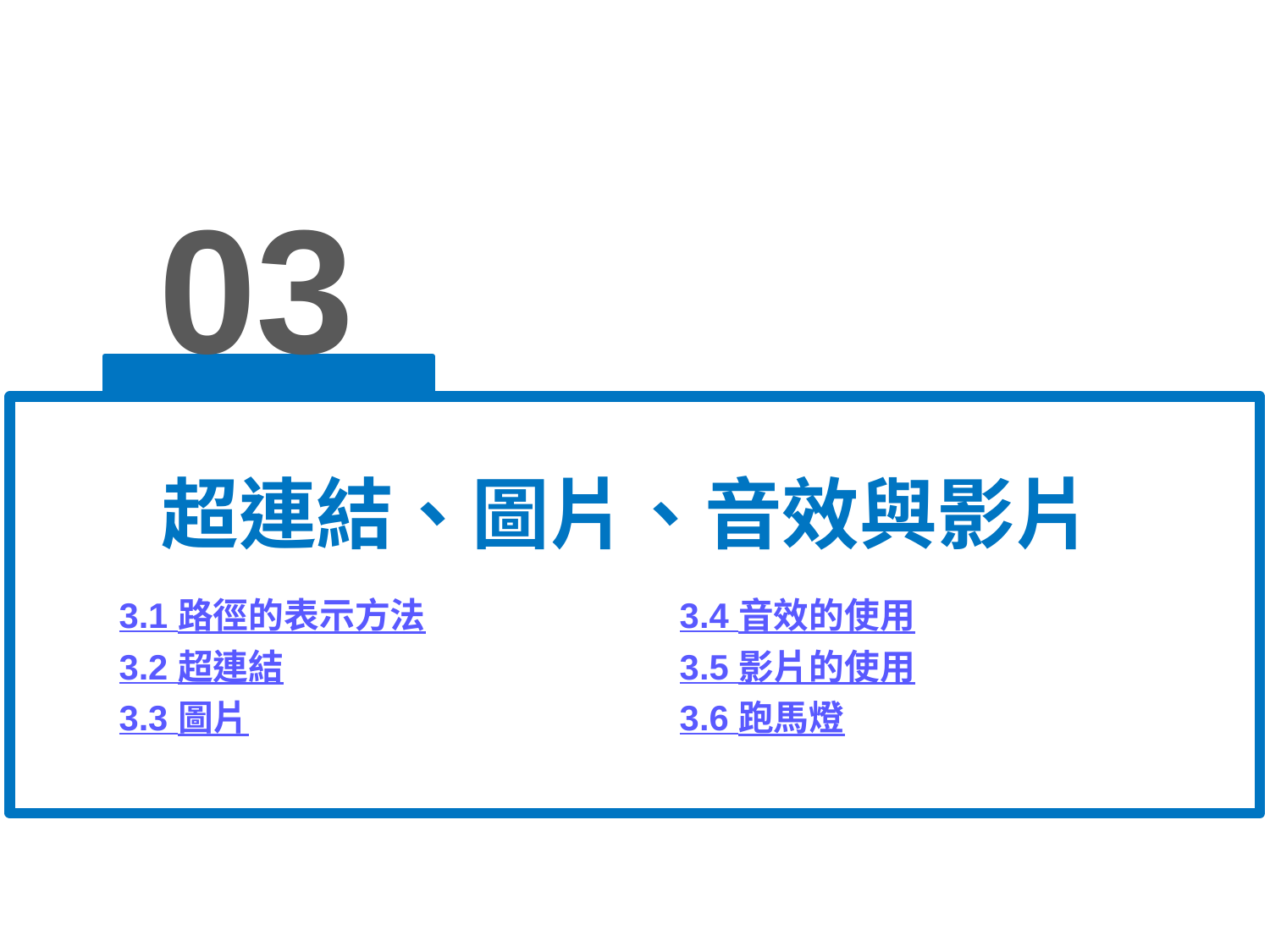

03
超連結、圖片、音效與影片
3.1 路徑的表示方法
3.2 超連結
3.3 圖片
3.4 音效的使用
3.5 影片的使用
3.6 跑馬燈